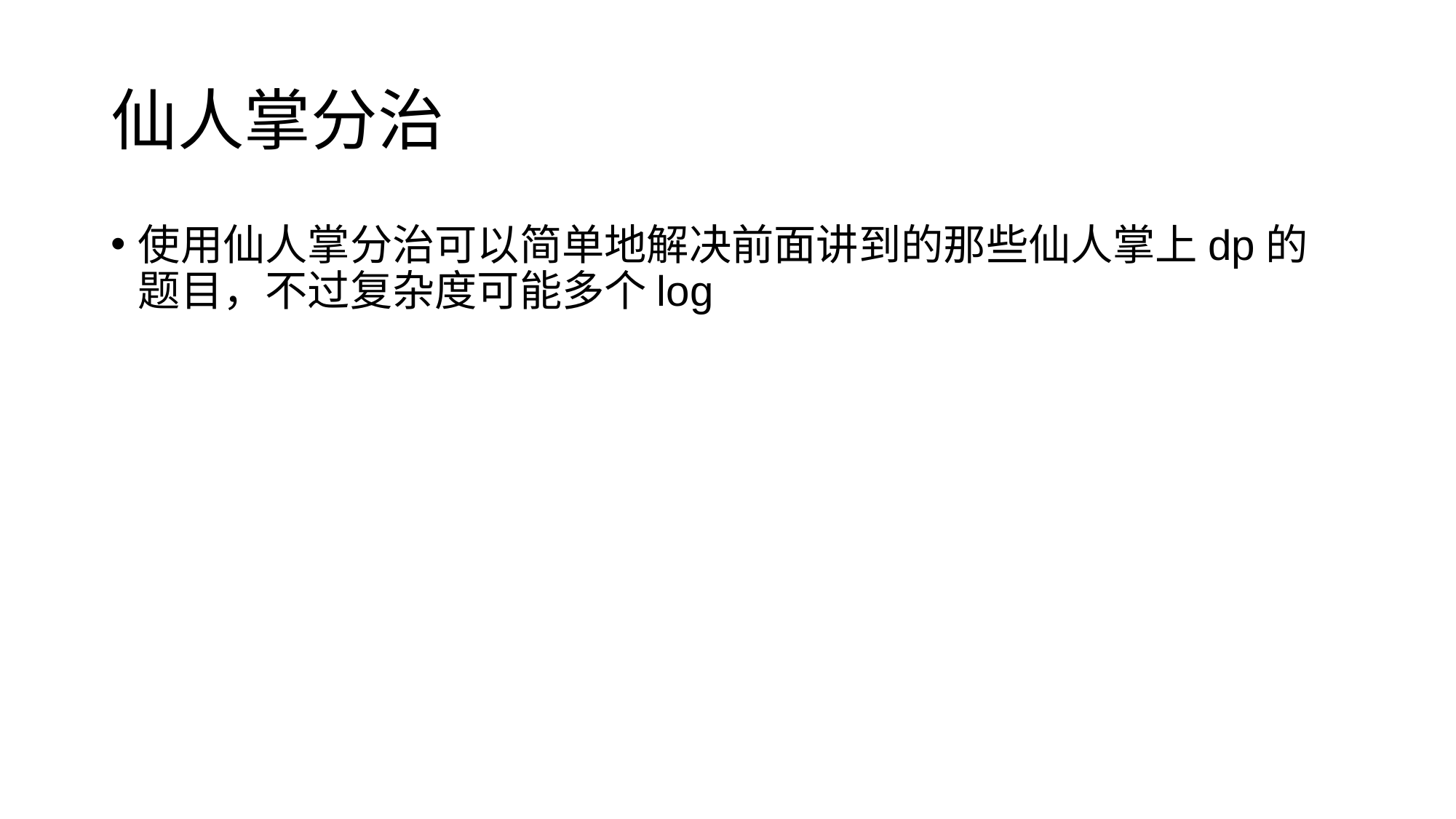

# 仙人掌分治
使用仙人掌分治可以简单地解决前面讲到的那些仙人掌上dp的题目，不过复杂度可能多个log